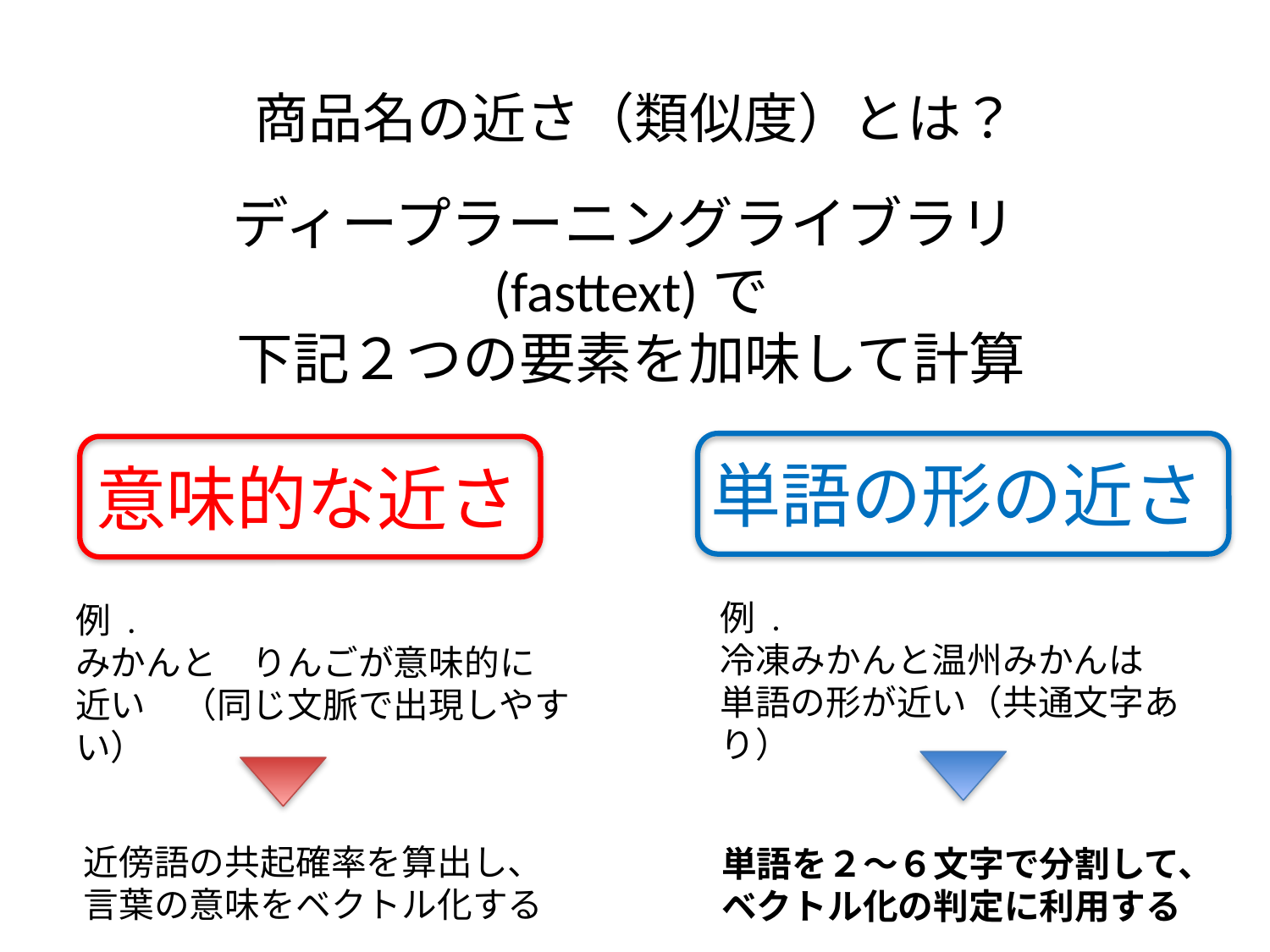

# 商品名の近さ（類似度）とは？
ディープラーニングライブラリ(fasttext)で
下記２つの要素を加味して計算

単語の形の近さ
意味的な近さ
例 .
冷凍みかんと温州みかんは
単語の形が近い（共通文字あり）
例 .
みかんと　りんごが意味的に
近い　（同じ文脈で出現しやすい）

近傍語の共起確率を算出し、
言葉の意味をベクトル化する
単語を２～６文字で分割して、
ベクトル化の判定に利用する